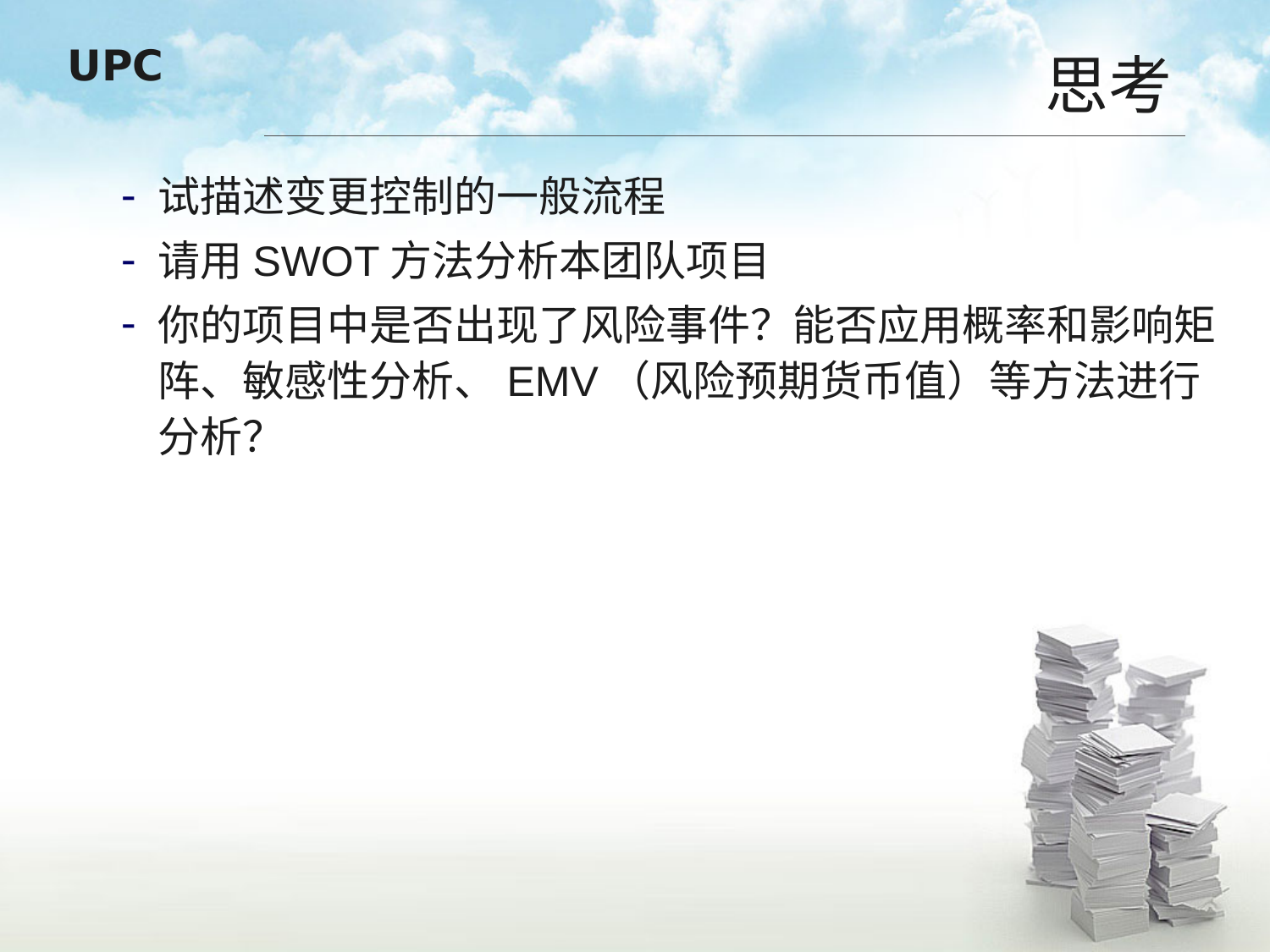

# 思考
试描述变更控制的一般流程
请用SWOT方法分析本团队项目
你的项目中是否出现了风险事件？能否应用概率和影响矩阵、敏感性分析、EMV（风险预期货币值）等方法进行分析？